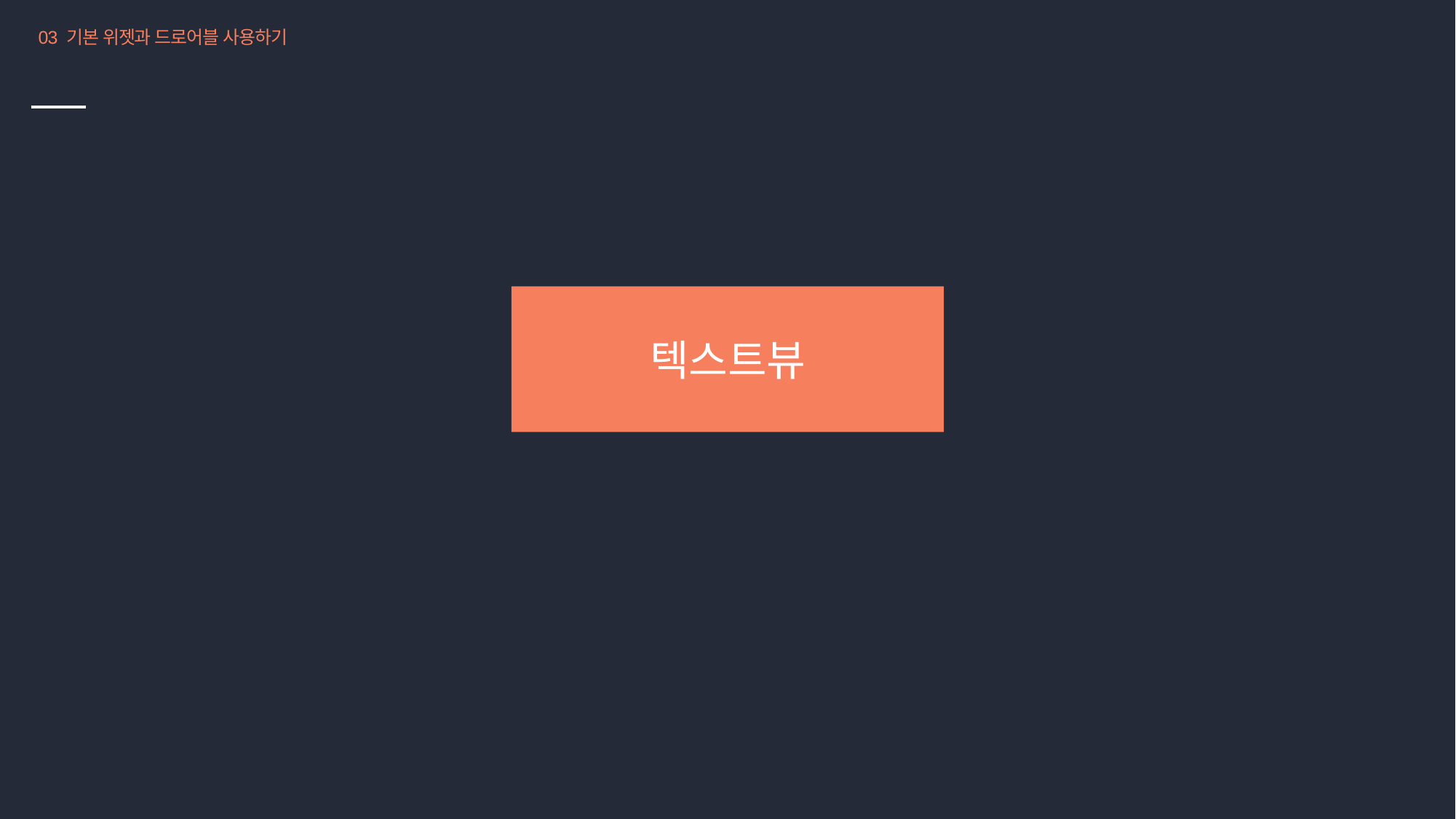

03 기본 위젯과 드로어블 사용하기
기본 위젯 다시 한 번 자세히 공부하기
텍스트뷰
화면을 구성할 때 가장 많이 사용되는 기본 위젯
→ 화면에서 글자를 보여주는 역할을 함